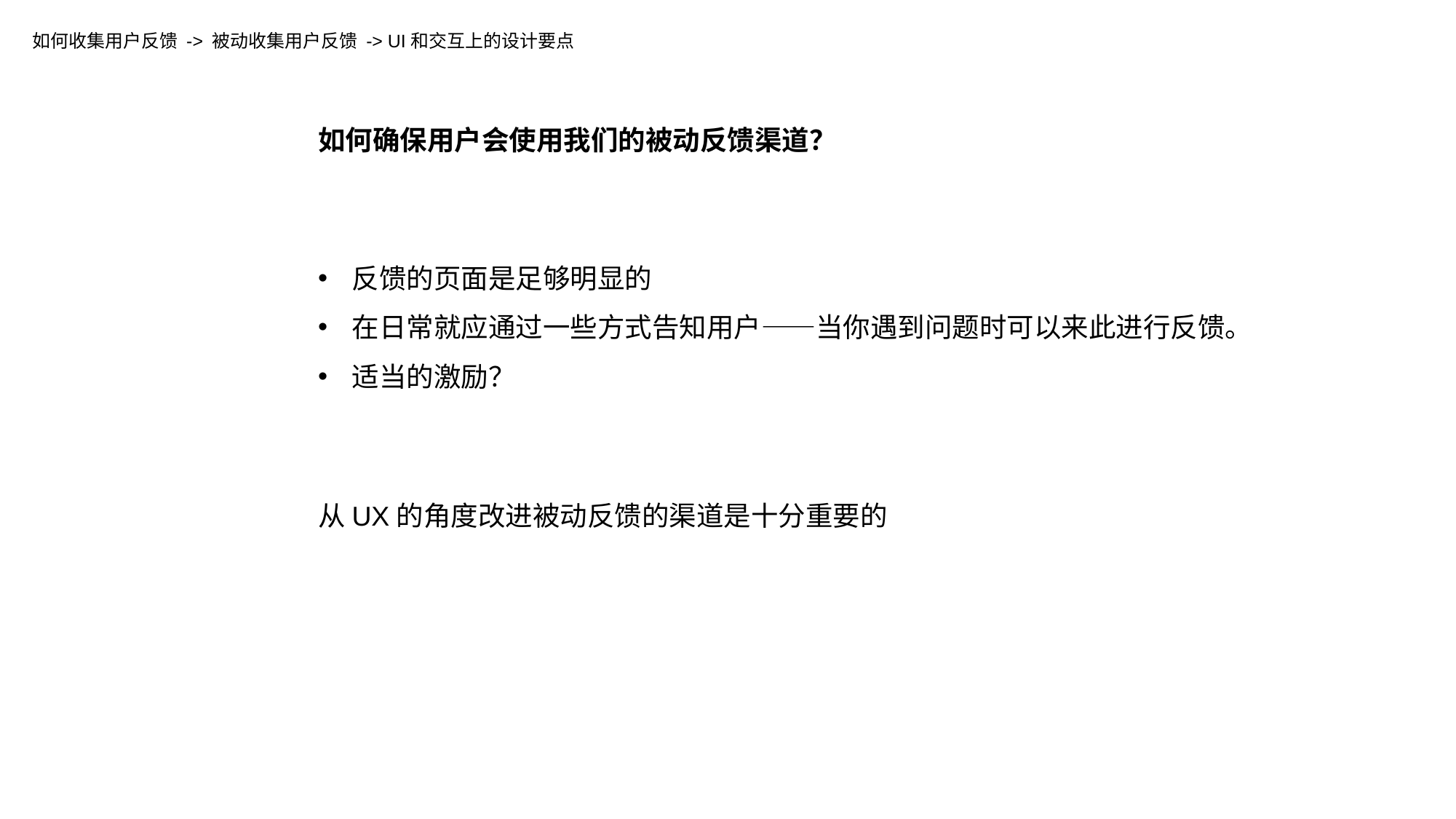

如何收集用户反馈 -> 被动收集用户反馈 -> UI和交互上的设计要点
如何确保用户会使用我们的被动反馈渠道？
反馈的页面是足够明显的
在日常就应通过一些方式告知用户——当你遇到问题时可以来此进行反馈。
适当的激励？
从UX的角度改进被动反馈的渠道是十分重要的